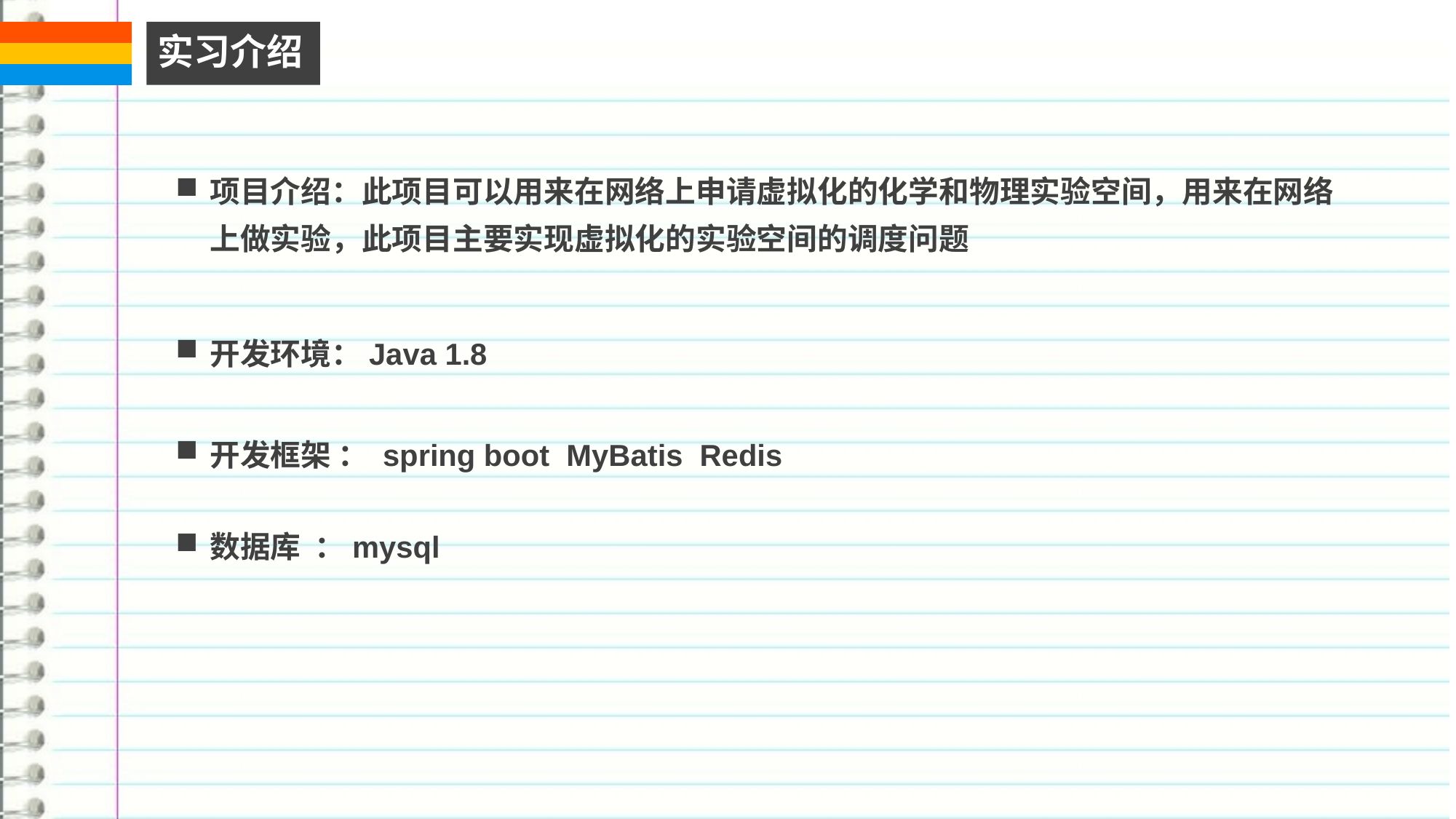

实习介绍
项目介绍：此项目可以用来在网络上申请虚拟化的化学和物理实验空间，用来在网络上做实验，此项目主要实现虚拟化的实验空间的调度问题
开发环境：Java 1.8
开发框架 ： spring boot  MyBatis  Redis
数据库  ：mysql